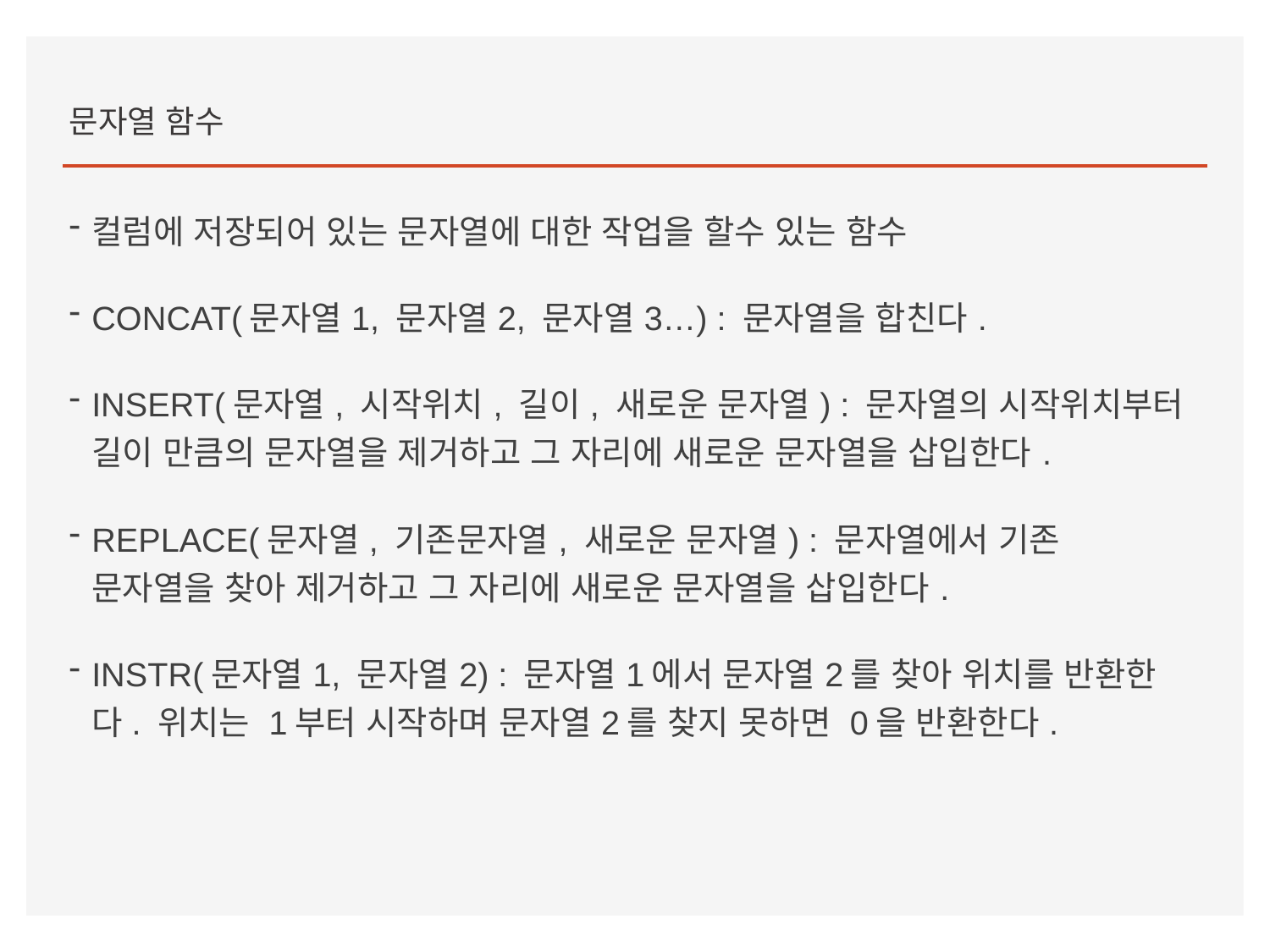

문자열 함수
컬럼에 저장되어 있는 문자열에 대한 작업을 할수 있는 함수
CONCAT(문자열1, 문자열2, 문자열3…) : 문자열을 합친다.
INSERT(문자열, 시작위치, 길이, 새로운 문자열) : 문자열의 시작위치부터 길이 만큼의 문자열을 제거하고 그 자리에 새로운 문자열을 삽입한다.
REPLACE(문자열, 기존문자열, 새로운 문자열) : 문자열에서 기존 문자열을 찾아 제거하고 그 자리에 새로운 문자열을 삽입한다.
INSTR(문자열1, 문자열2) : 문자열1에서 문자열2를 찾아 위치를 반환한다. 위치는 1부터 시작하며 문자열2를 찾지 못하면 0을 반환한다.